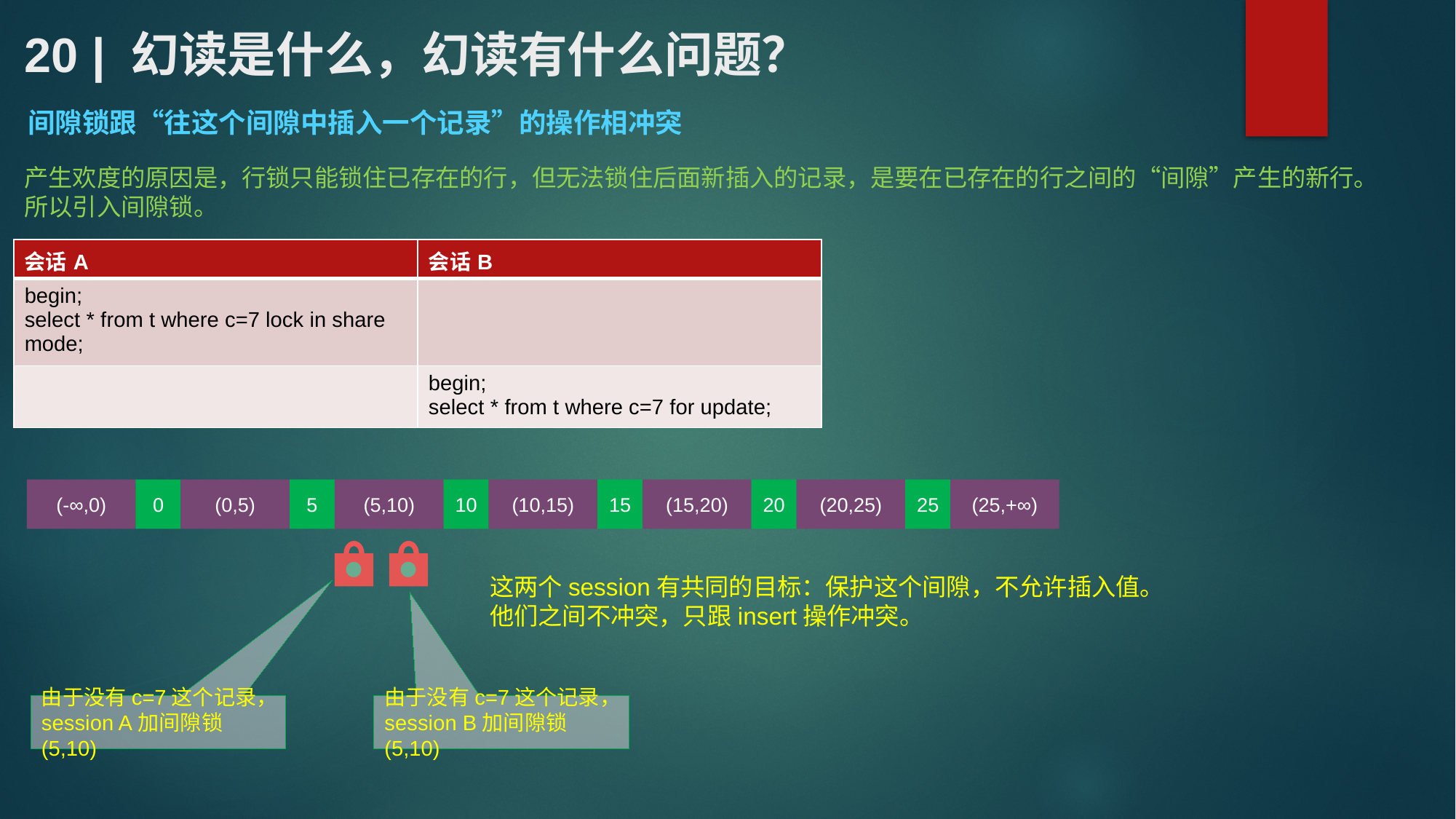

# 20 | 幻读是什么，幻读有什么问题？
间隙锁跟“往这个间隙中插入一个记录”的操作相冲突
产生欢度的原因是，行锁只能锁住已存在的行，但无法锁住后面新插入的记录，是要在已存在的行之间的“间隙”产生的新行。
所以引入间隙锁。
| 会话A | 会话B |
| --- | --- |
| begin; select \* from t where c=7 lock in share mode; |  |
|  | begin; select \* from t where c=7 for update; |
(25,+∞)
(20,25)
25
(15,20)
20
(5,10)
10
(10,15)
15
(0,5)
5
(-∞,0)
0

这两个session有共同的目标：保护这个间隙，不允许插入值。他们之间不冲突，只跟insert操作冲突。
由于没有c=7这个记录，session B加间隙锁(5,10)
由于没有c=7这个记录，session A加间隙锁(5,10)